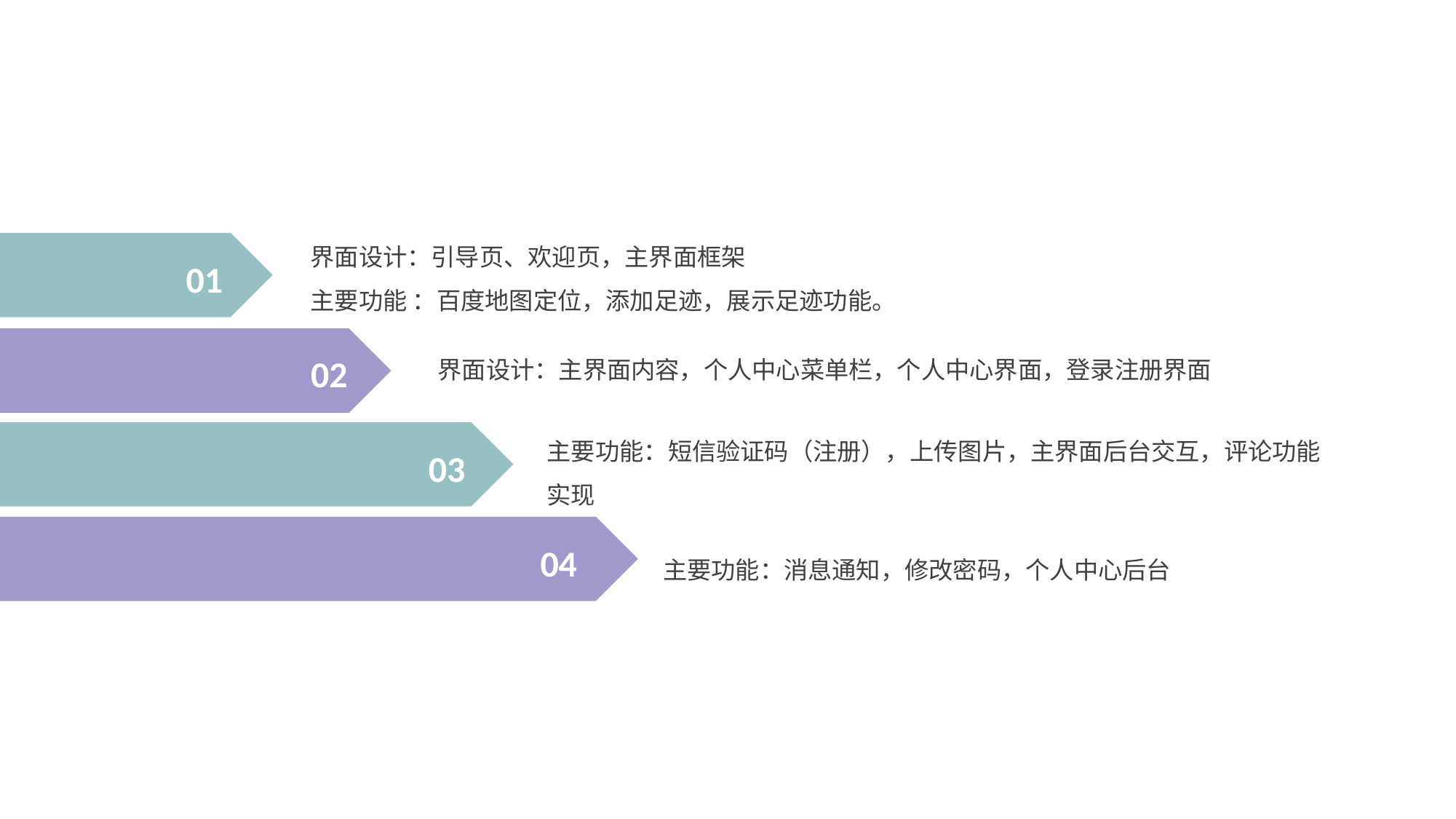

界面设计：引导页、欢迎页，主界面框架
主要功能 ：百度地图定位，添加足迹，展示足迹功能。

01

界面设计：主界面内容，个人中心菜单栏，个人中心界面，登录注册界面
02
主要功能：短信验证码（注册），上传图片，主界面后台交互，评论功能实现

03

04
主要功能：消息通知，修改密码，个人中心后台